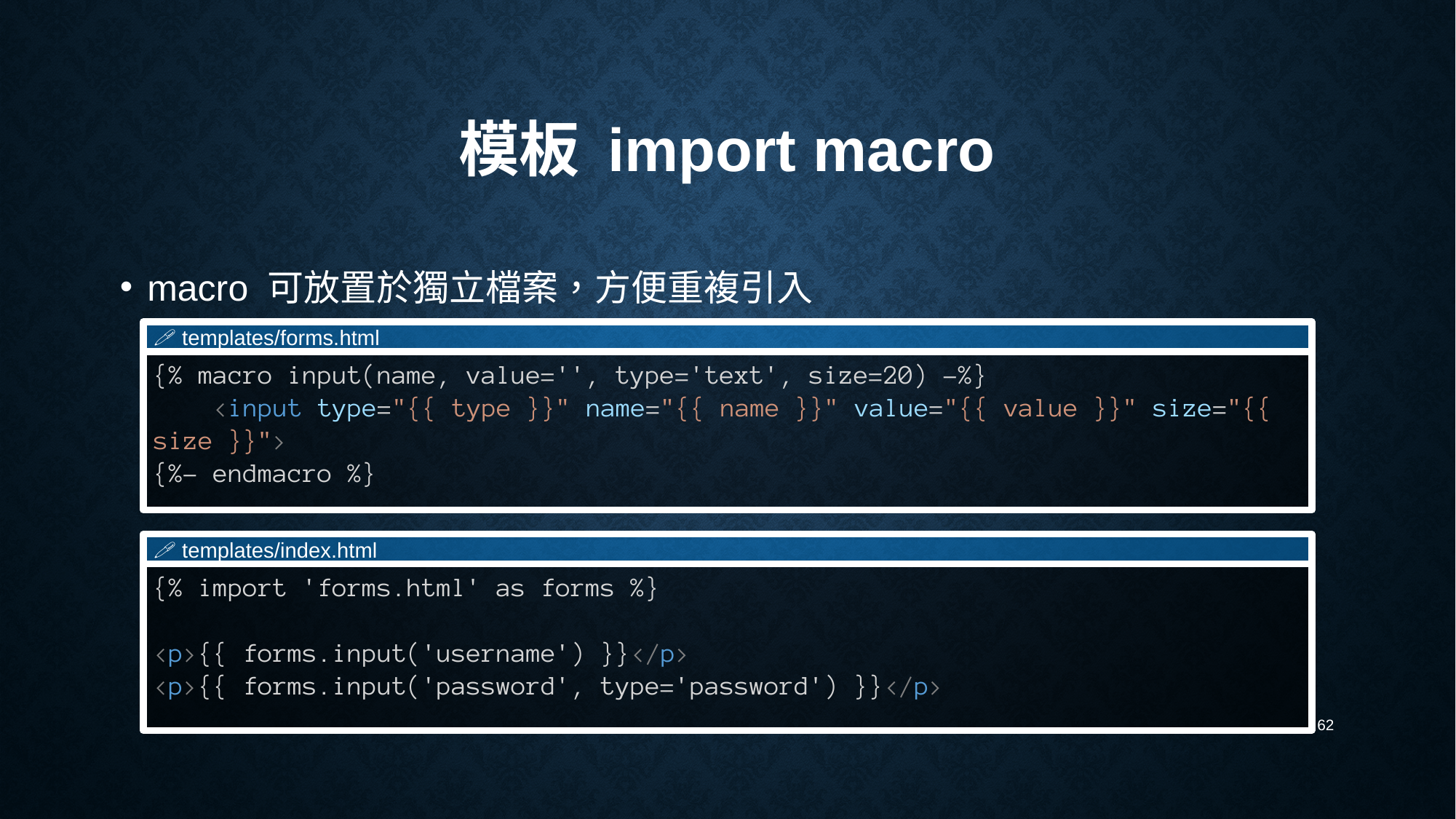

# 模板 import macro
macro 可放置於獨立檔案，方便重複引入
🖊 templates/forms.html
{% macro input(name, value='', type='text', size=20) -%}
    <input type="{{ type }}" name="{{ name }}" value="{{ value }}" size="{{ size }}">
{%- endmacro %}
🖊 templates/index.html
{% import 'forms.html' as forms %}
<p>{{ forms.input('username') }}</p>
<p>{{ forms.input('password', type='password') }}</p>
62